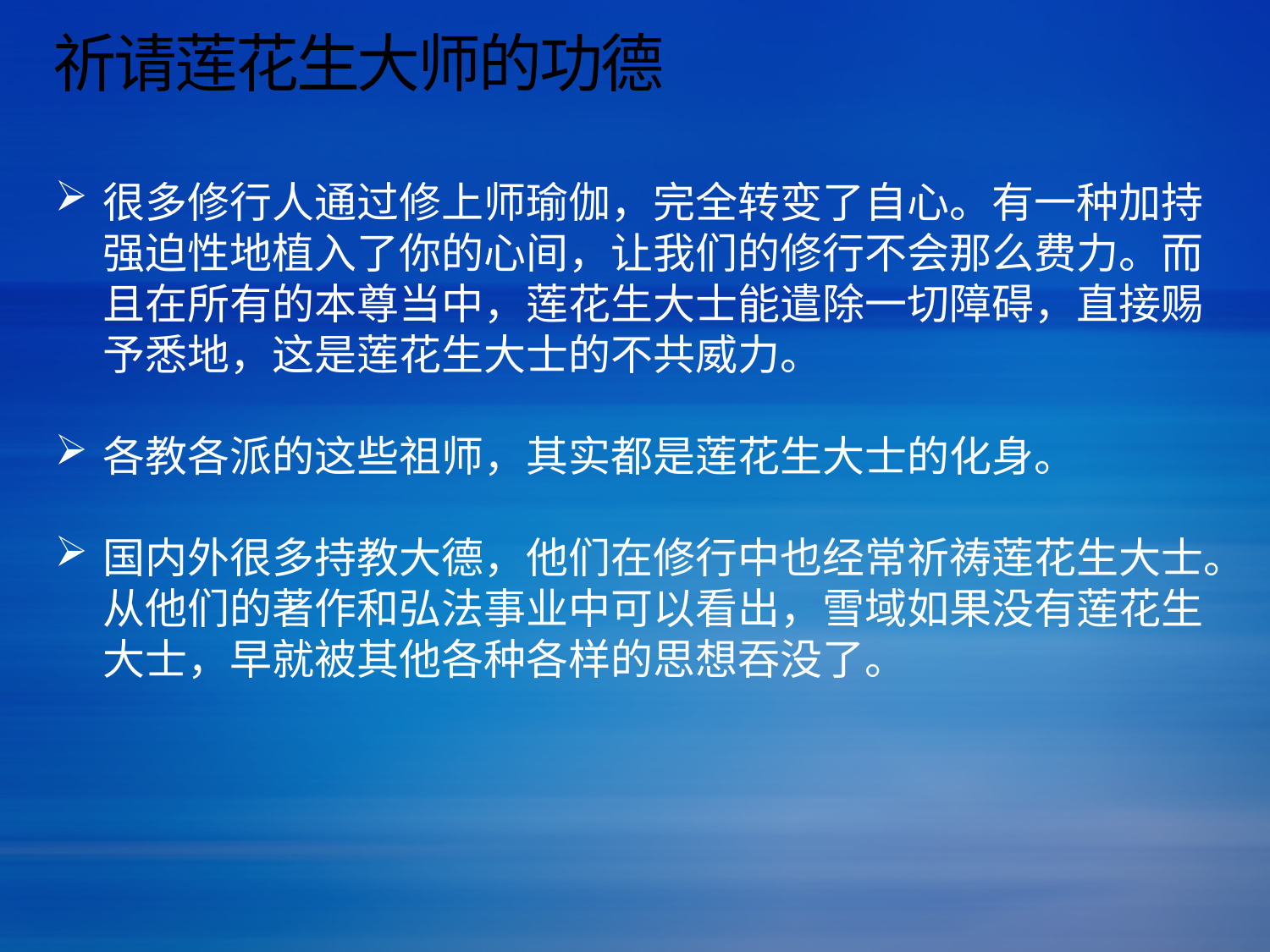

# 祈请莲花生大师的功德
很多修行人通过修上师瑜伽，完全转变了自心。有一种加持强迫性地植入了你的心间，让我们的修行不会那么费力。而且在所有的本尊当中，莲花生大士能遣除一切障碍，直接赐予悉地，这是莲花生大士的不共威力。

各教各派的这些祖师，其实都是莲花生大士的化身。

国内外很多持教大德，他们在修行中也经常祈祷莲花生大士。从他们的著作和弘法事业中可以看出，雪域如果没有莲花生大士，早就被其他各种各样的思想吞没了。